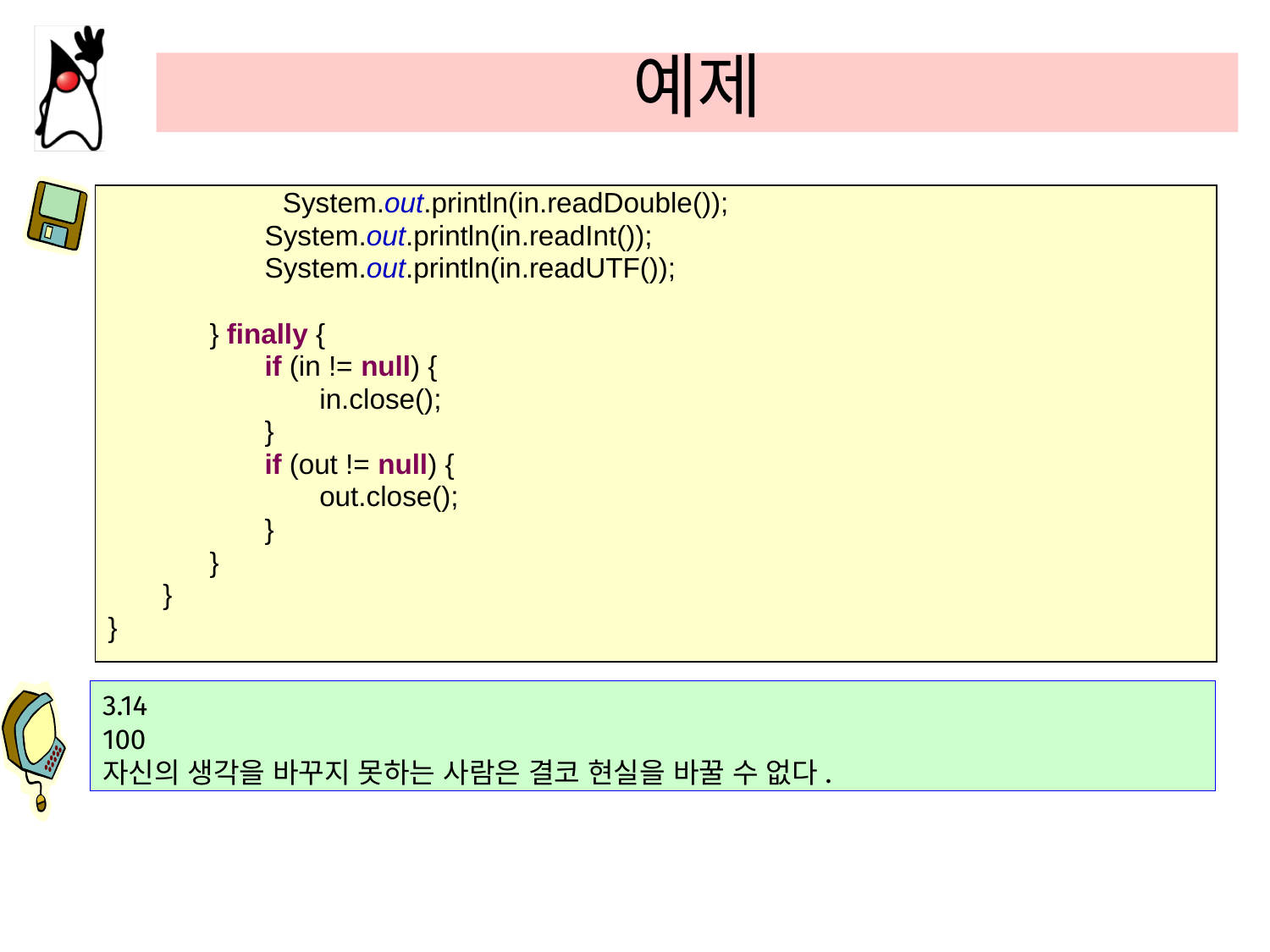

# 예제

 		System.out.println(in.readDouble());
                    System.out.println(in.readInt());
                    System.out.println(in.readUTF());

             } finally {
                    if (in != null) {
                           in.close();
                    }
                    if (out != null) {
                           out.close();
                    }
             }
       }
}

3.14
100
자신의 생각을 바꾸지 못하는 사람은 결코 현실을 바꿀 수 없다.